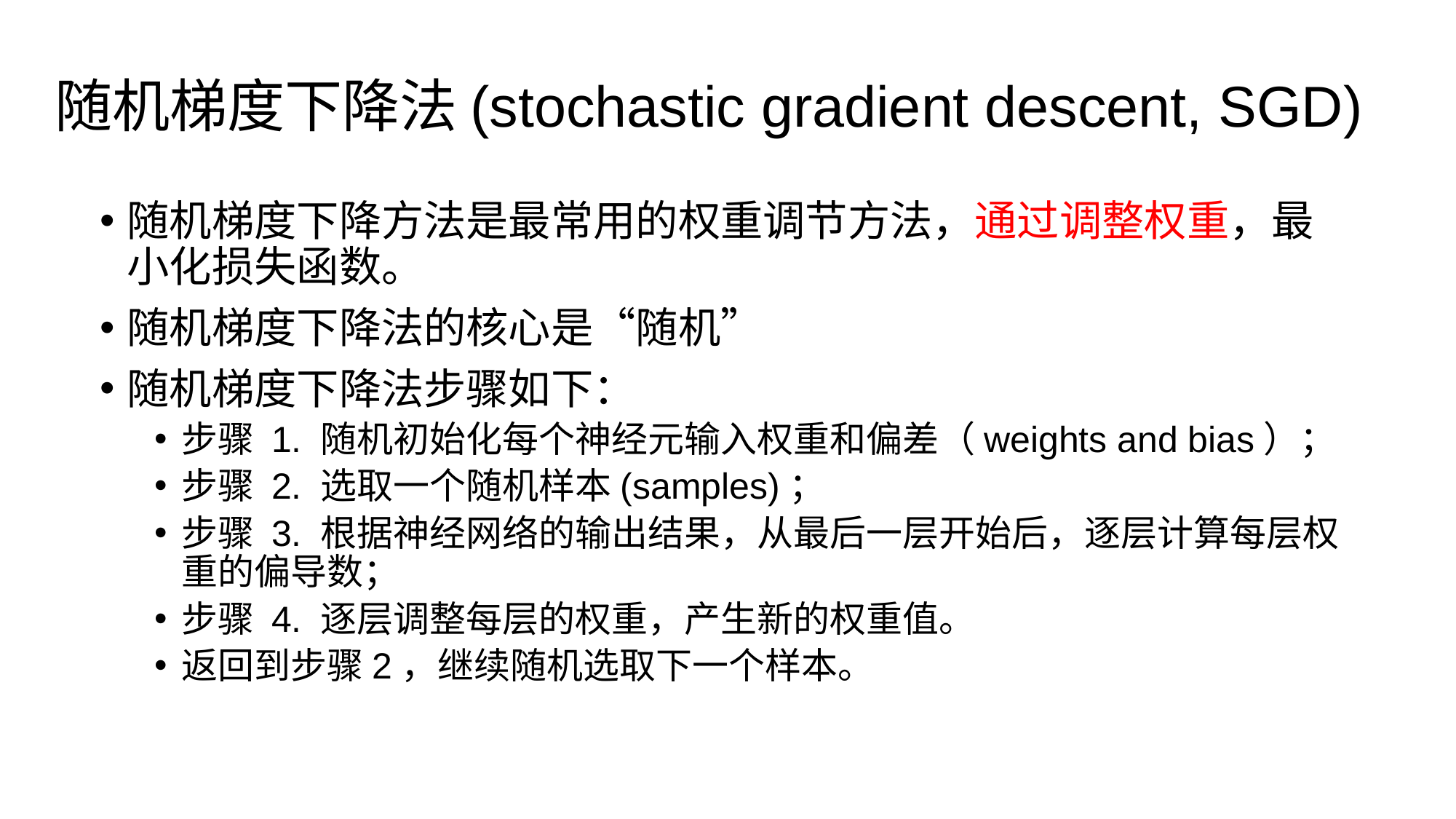

# 随机梯度下降法(stochastic gradient descent, SGD)
随机梯度下降方法是最常用的权重调节方法，通过调整权重，最小化损失函数。
随机梯度下降法的核心是“随机”
随机梯度下降法步骤如下：
步骤 1. 随机初始化每个神经元输入权重和偏差（weights and bias）；
步骤 2. 选取一个随机样本(samples)；
步骤 3. 根据神经网络的输出结果，从最后一层开始后，逐层计算每层权重的偏导数；
步骤 4. 逐层调整每层的权重，产生新的权重值。
返回到步骤2，继续随机选取下一个样本。